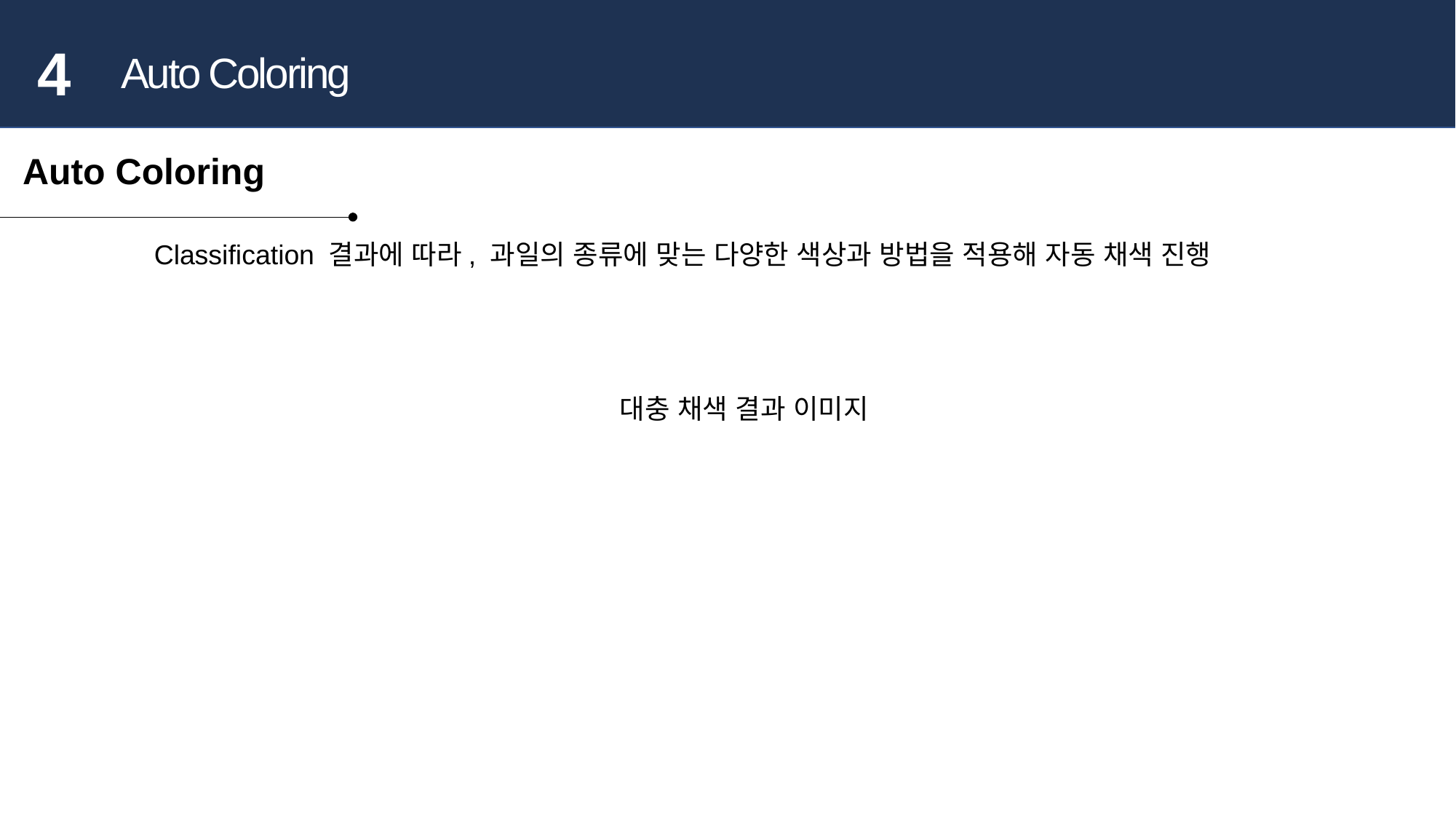

4
Auto Coloring
Auto Coloring
Classification 결과에 따라, 과일의 종류에 맞는 다양한 색상과 방법을 적용해 자동 채색 진행
대충 채색 결과 이미지